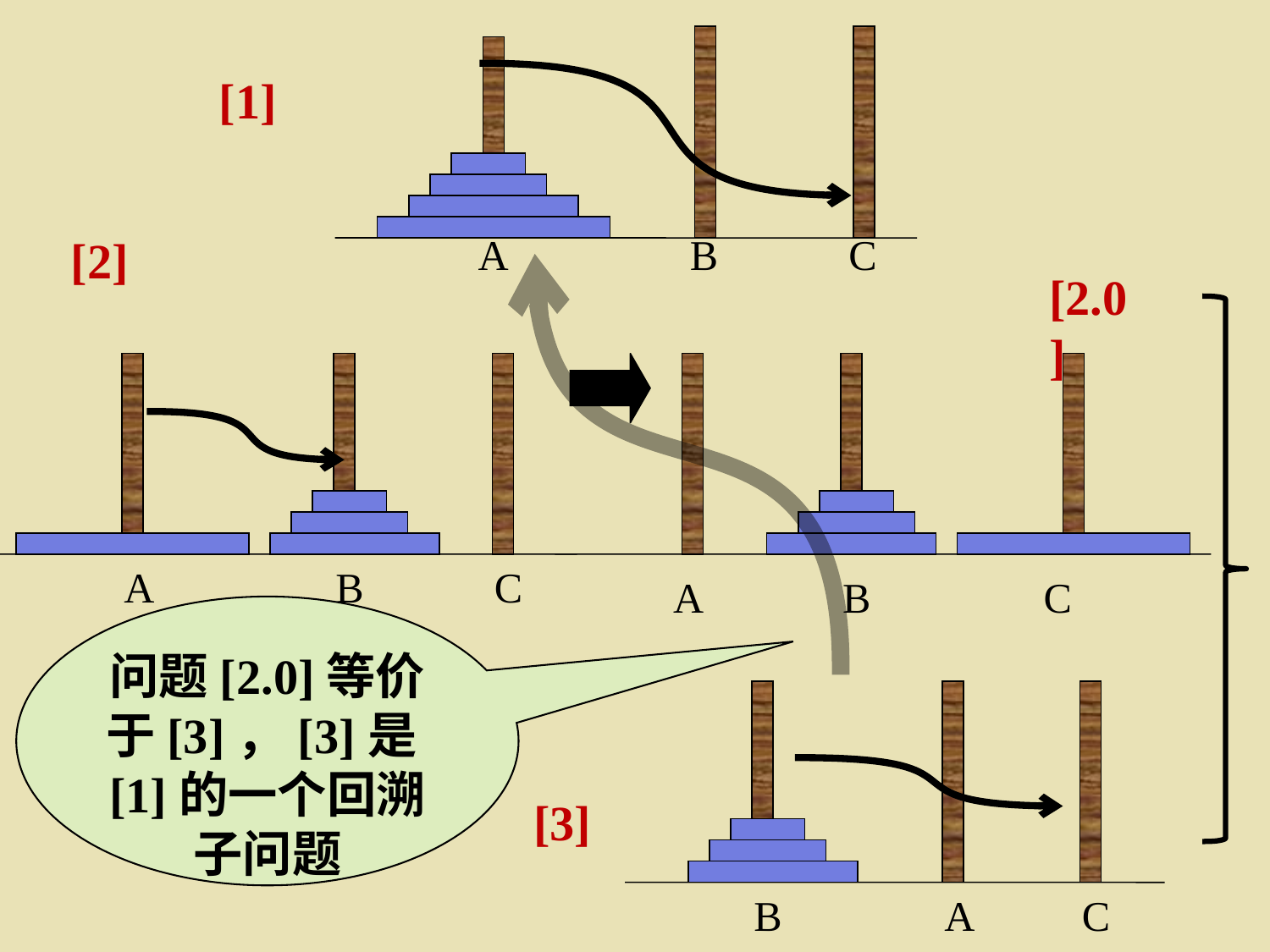

#

[1]

A
B
C
[2]
[2.0]

A
B
C

A
B
C

问题[2.0]等价于[3]，[3]是[1]的一个回溯子问题

B
A
C

[3]